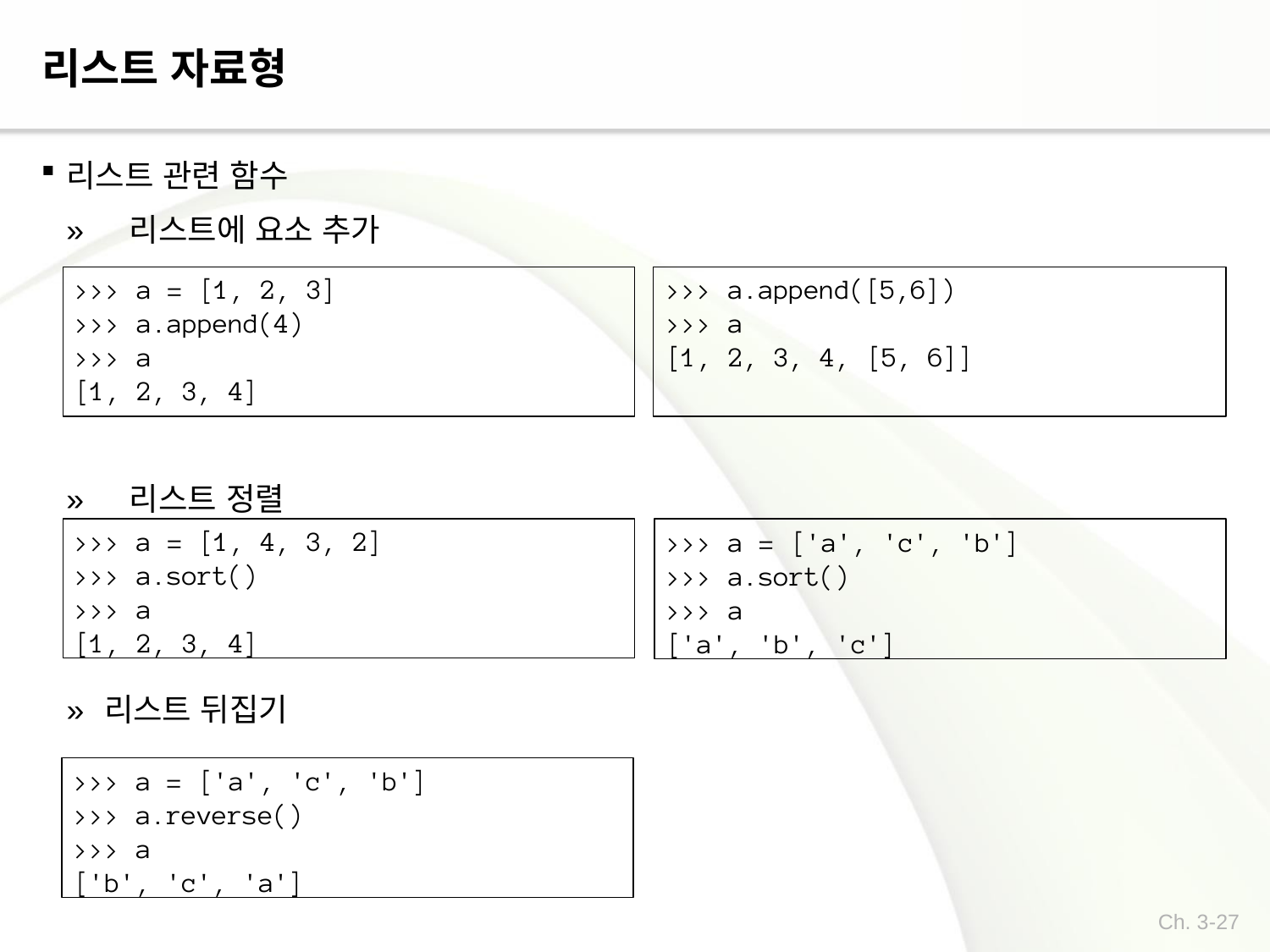

# 리스트 자료형
리스트 관련 함수
»	리스트에 요소 추가
>>> a = [1, 2, 3]
>>> a.append(4)
>>> a
[1, 2, 3, 4]

»	리스트 정렬

>>> a.append([5,6])
>>> a
[1, 2, 3, 4, [5, 6]]
>>> a = [1, 4, 3, 2]
>>> a.sort()
>>> a
[1, 2, 3, 4]
>>> a = ['a', 'c', 'b']
>>> a.sort()
>>> a
['a', 'b', 'c']
»	리스트 뒤집기
>>> a = ['a', 'c', 'b']
>>> a.reverse()
>>> a
['b', 'c', 'a']
Ch. 3-27